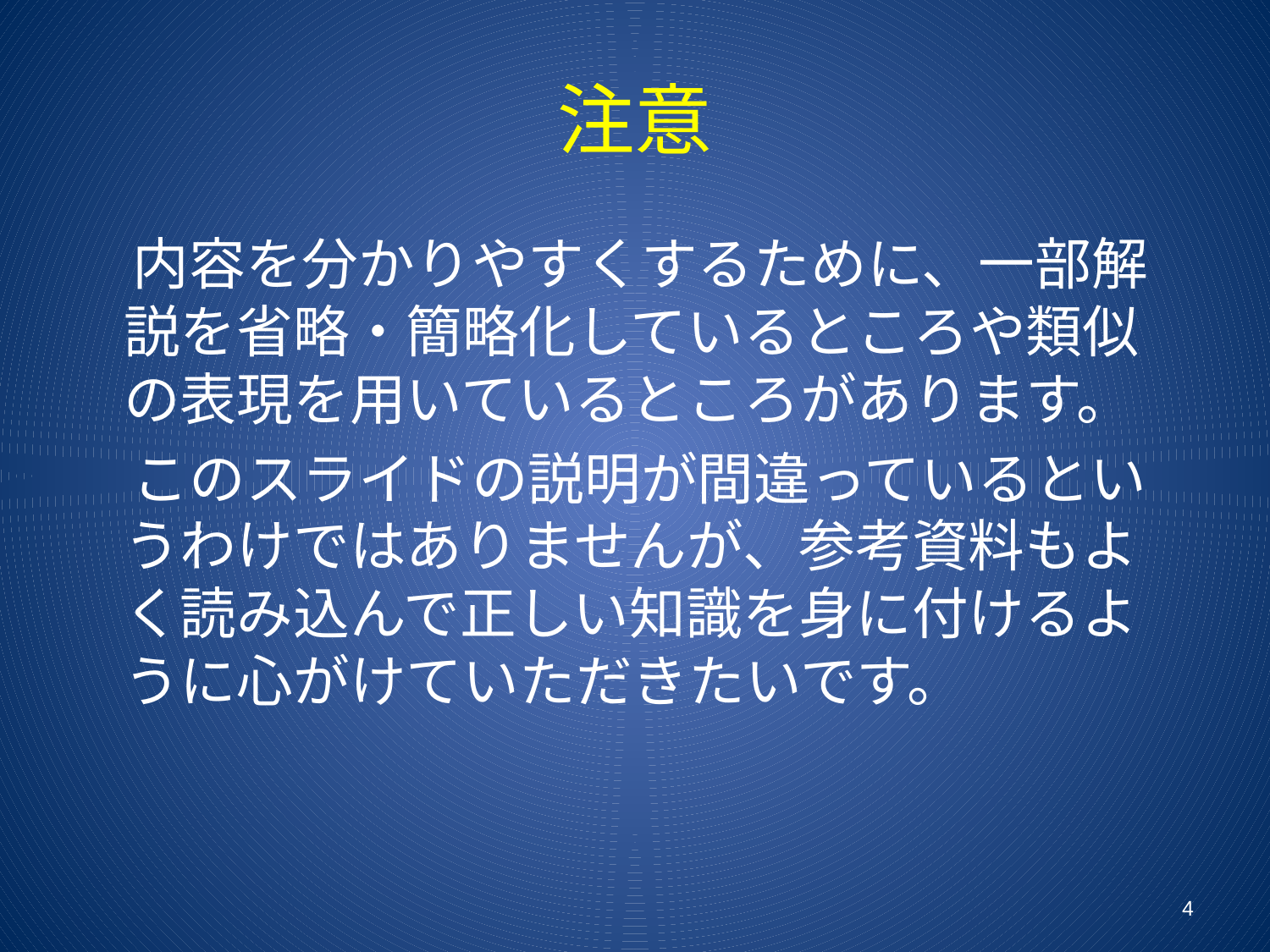

# 注意
　内容を分かりやすくするために、一部解説を省略・簡略化しているところや類似の表現を用いているところがあります。
　このスライドの説明が間違っているというわけではありませんが、参考資料もよく読み込んで正しい知識を身に付けるように心がけていただきたいです。
4